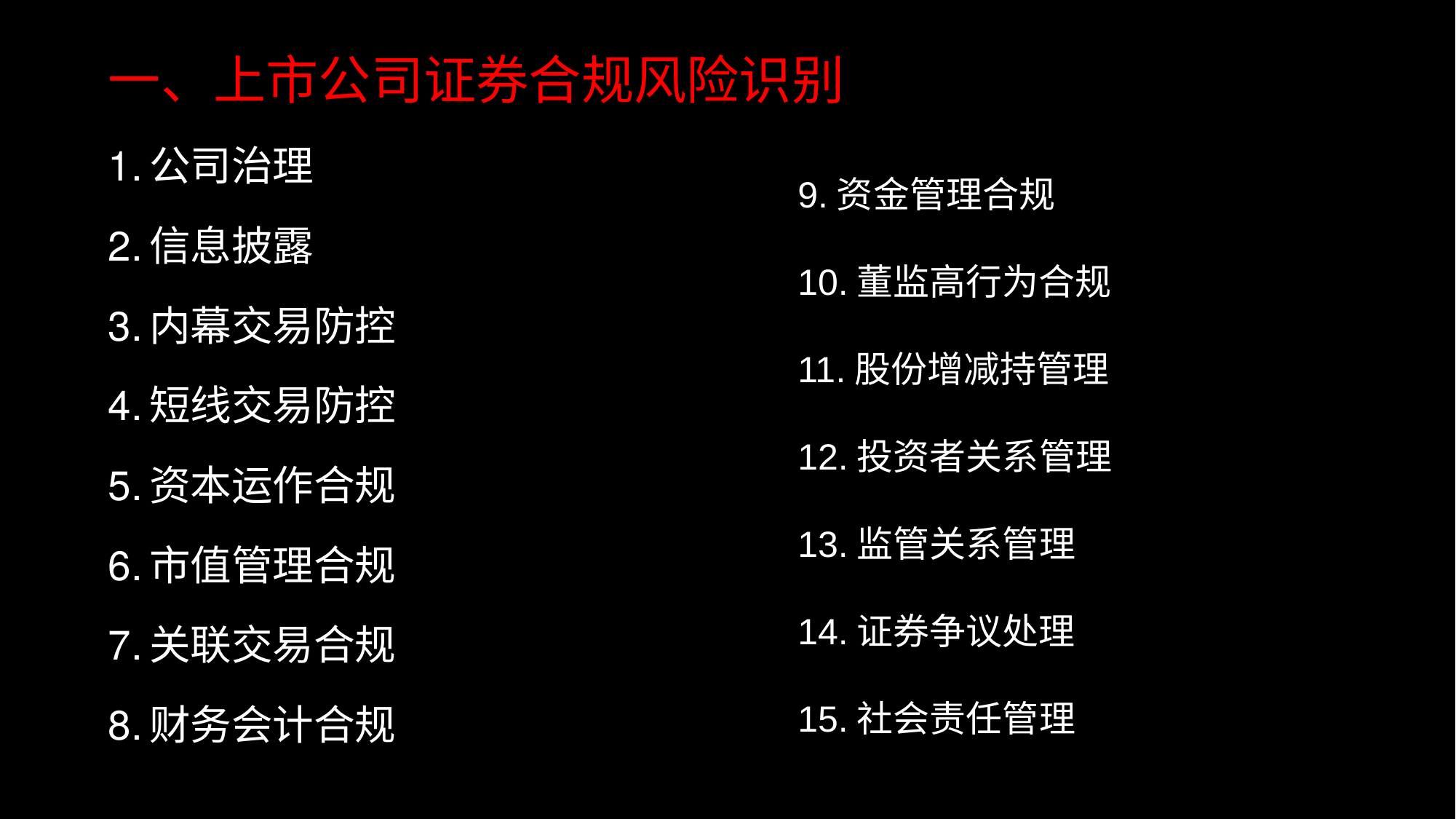

一、上市公司证券合规风险识别
1.公司治理
2.信息披露
3.内幕交易防控
4.短线交易防控
5.资本运作合规
6.市值管理合规
7.关联交易合规
8.财务会计合规

9.资金管理合规

10.董监高行为合规

11.股份增减持管理

12.投资者关系管理

13.监管关系管理

14.证券争议处理

15.社会责任管理